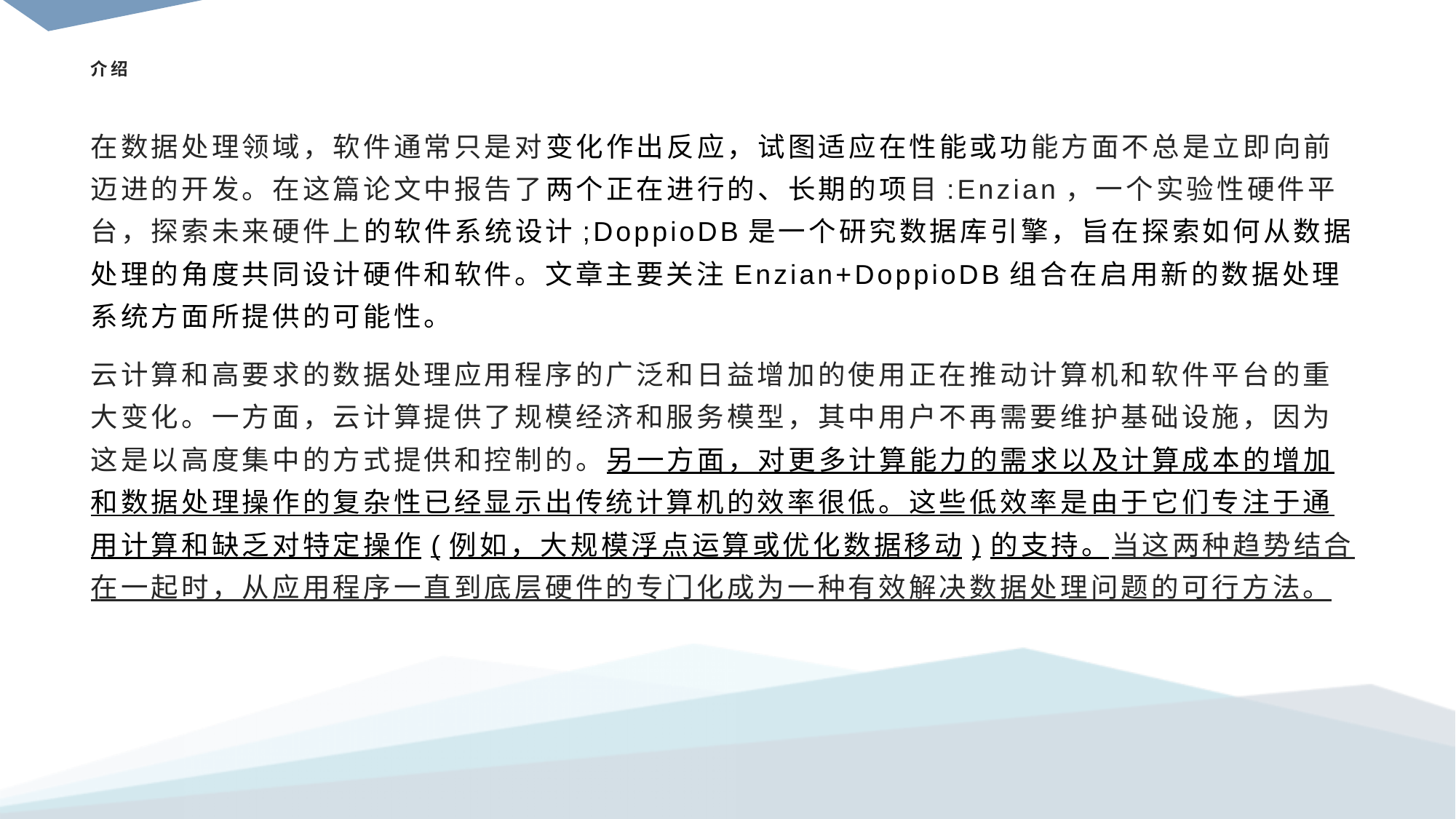

# 介绍
在数据处理领域，软件通常只是对变化作出反应，试图适应在性能或功能方面不总是立即向前迈进的开发。在这篇论文中报告了两个正在进行的、长期的项目:Enzian，一个实验性硬件平台，探索未来硬件上的软件系统设计;DoppioDB是一个研究数据库引擎，旨在探索如何从数据处理的角度共同设计硬件和软件。文章主要关注Enzian+DoppioDB组合在启用新的数据处理系统方面所提供的可能性。
云计算和高要求的数据处理应用程序的广泛和日益增加的使用正在推动计算机和软件平台的重大变化。一方面，云计算提供了规模经济和服务模型，其中用户不再需要维护基础设施，因为这是以高度集中的方式提供和控制的。另一方面，对更多计算能力的需求以及计算成本的增加和数据处理操作的复杂性已经显示出传统计算机的效率很低。这些低效率是由于它们专注于通用计算和缺乏对特定操作(例如，大规模浮点运算或优化数据移动)的支持。当这两种趋势结合在一起时，从应用程序一直到底层硬件的专门化成为一种有效解决数据处理问题的可行方法。